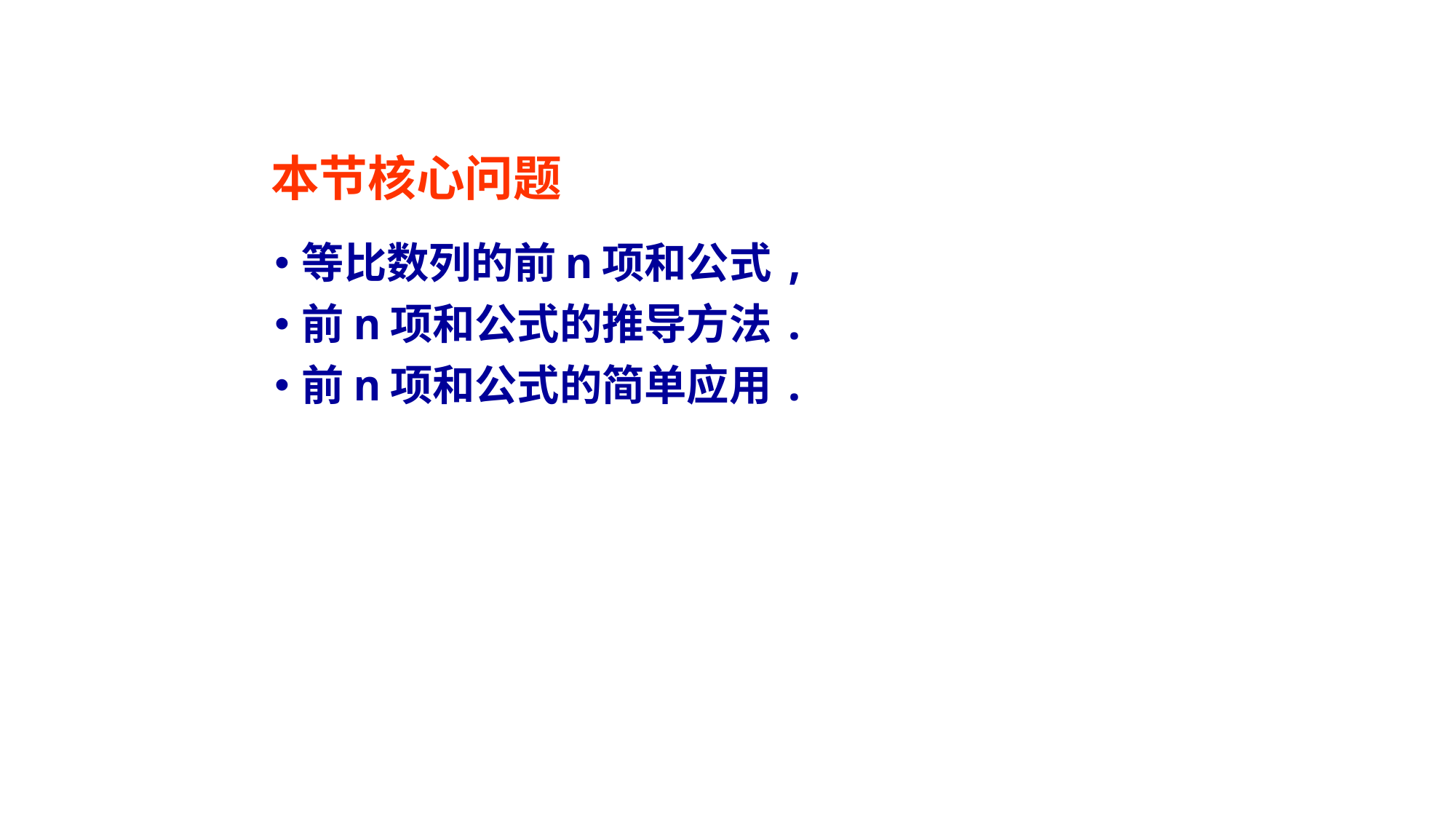

等比数列前n项和的公式

本节核心问题
等比数列的前n项和公式,
前n项和公式的推导方法.
前n项和公式的简单应用.